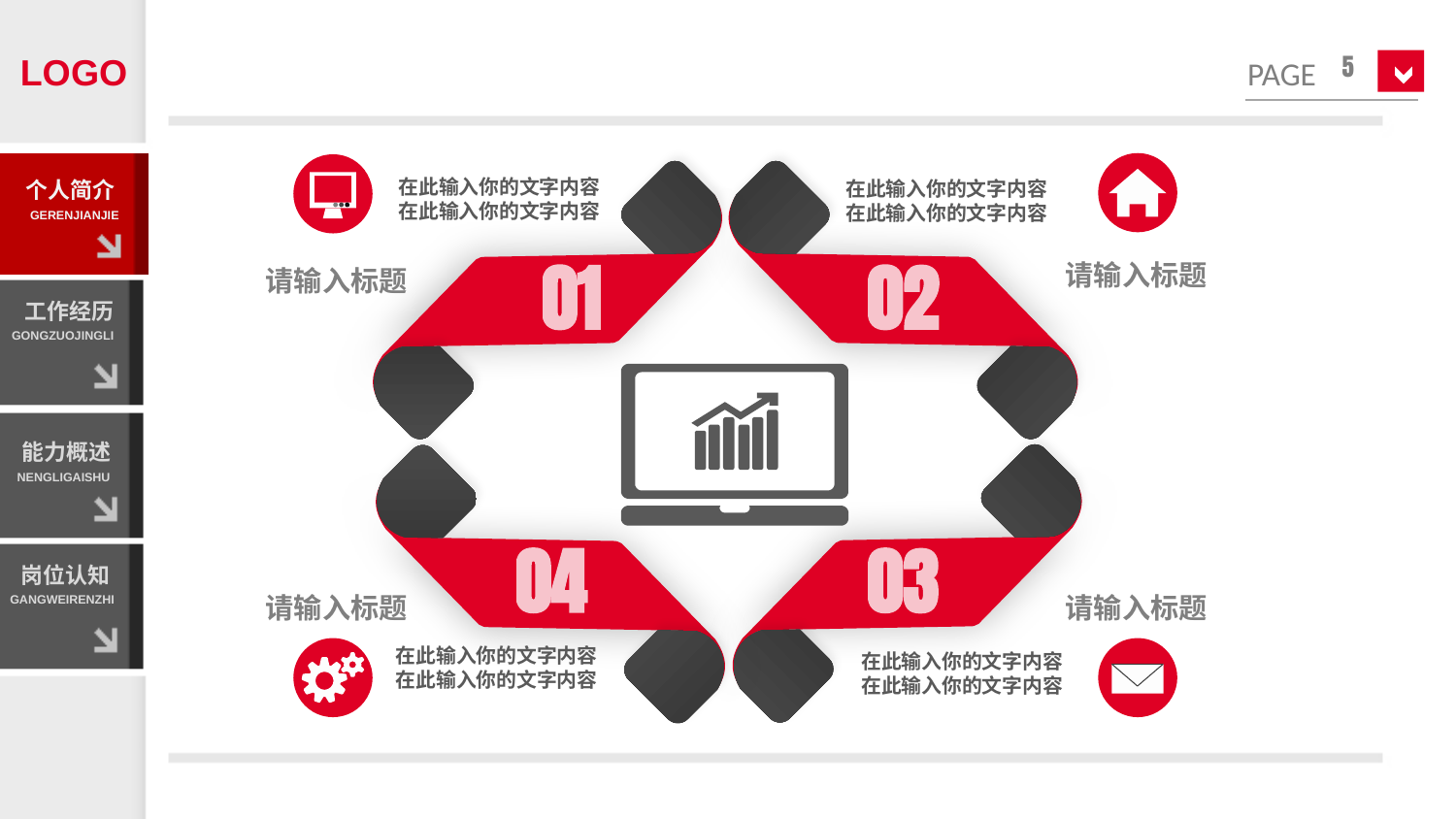

LOGO
5

02

在此输入你的文字内容
在此输入你的文字内容
个人简介
GERENJIANJIE
在此输入你的文字内容
在此输入你的文字内容

01

请输入标题
请输入标题
工作经历
GONGZUOJINGLI

04

能力概述
NENGLIGAISHU

03

岗位认知
GANGWEIRENZHI
请输入标题
请输入标题

在此输入你的文字内容
在此输入你的文字内容

在此输入你的文字内容
在此输入你的文字内容